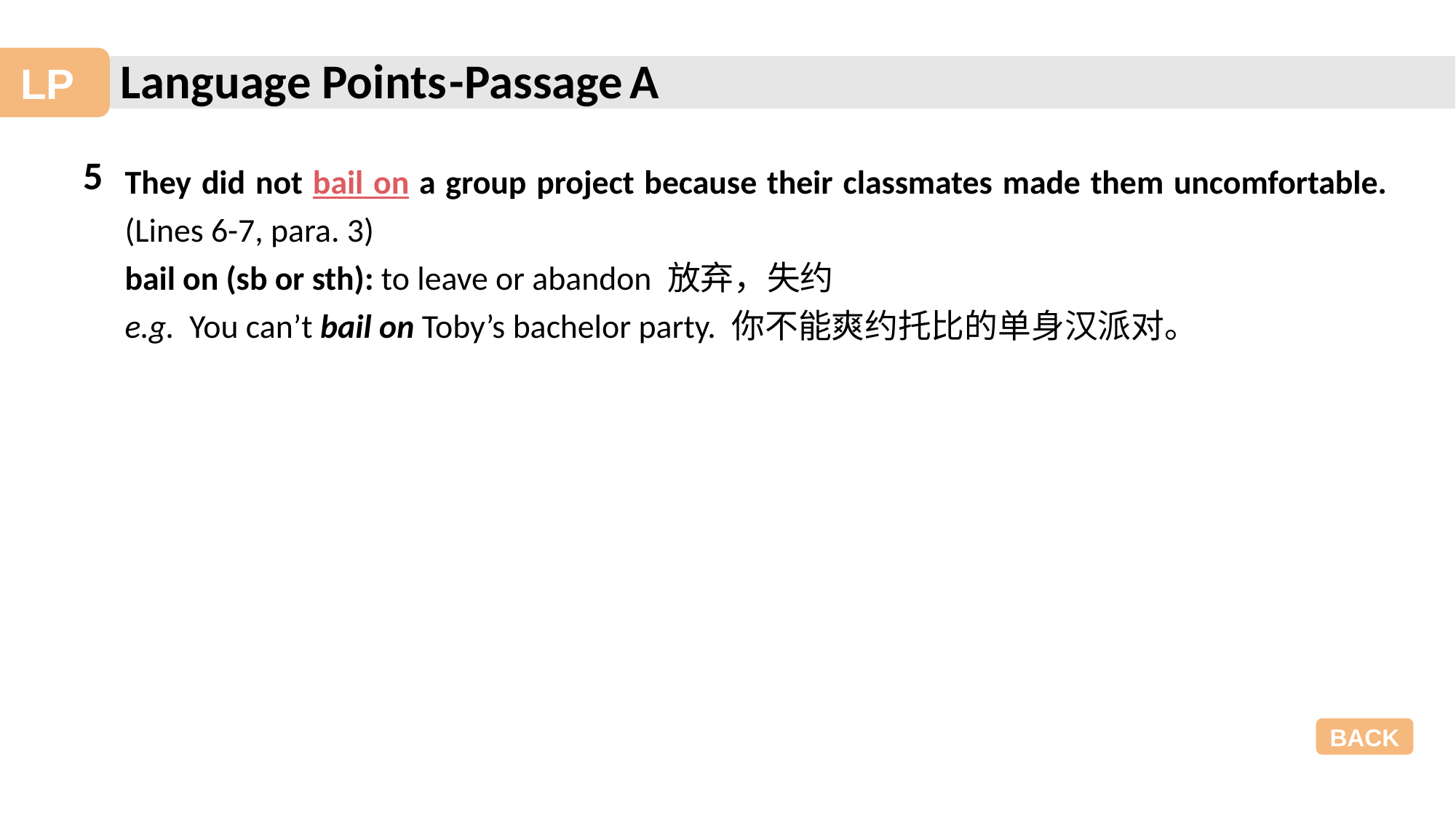

-Passage A
5
They did not bail on a group project because their classmates made them uncomfortable. (Lines 6-7, para. 3)
bail on (sb or sth): to leave or abandon 放弃，失约
e.g.  You can’t bail on Toby’s bachelor party. 你不能爽约托比的单身汉派对。
BACK